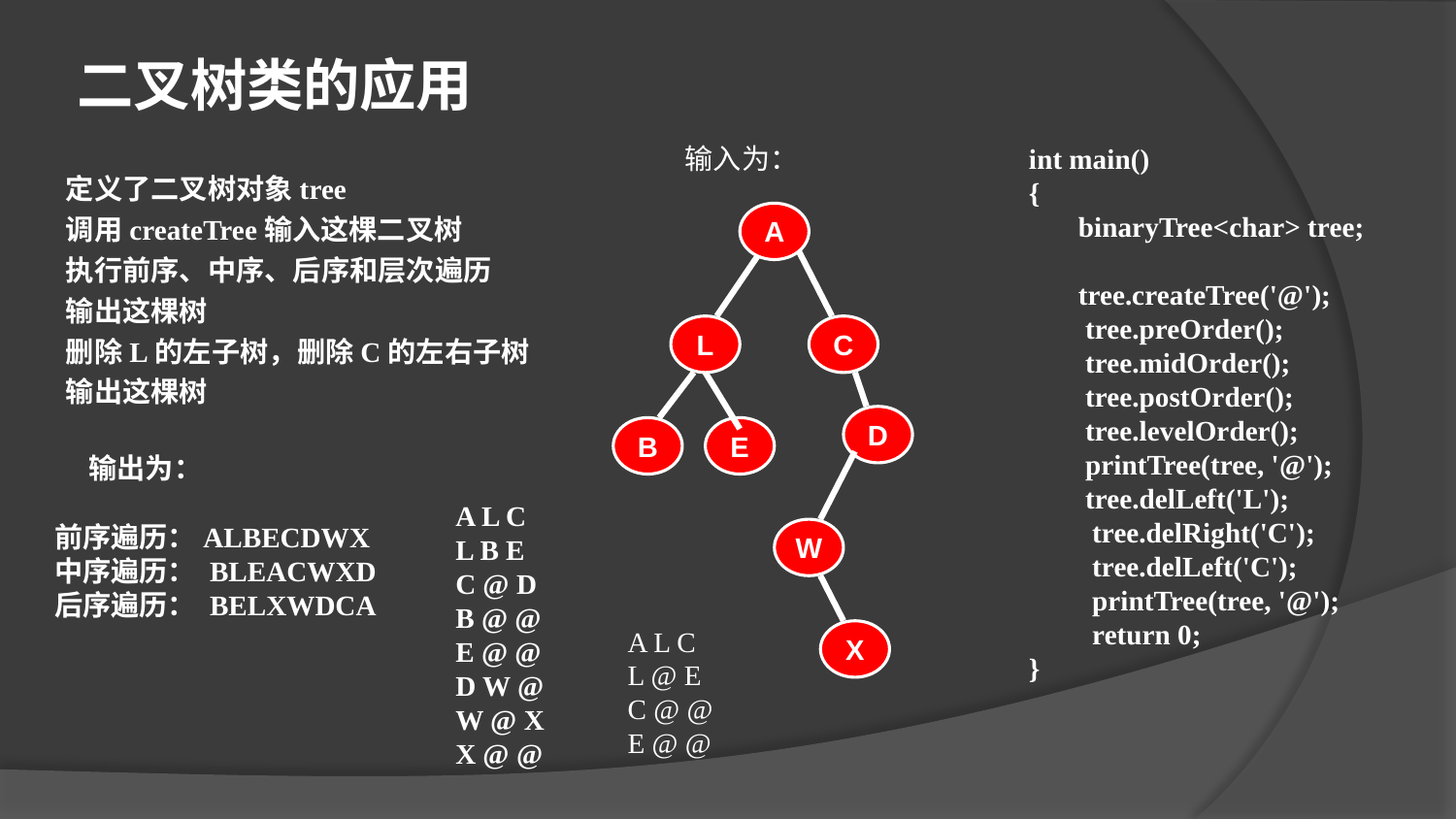

二叉树类的应用
输入为：
int main()
{
       binaryTree<char> tree;
       tree.createTree('@');
        tree.preOrder();
        tree.midOrder();
        tree.postOrder();
        tree.levelOrder();
        printTree(tree, '@');
        tree.delLeft('L');
         tree.delRight('C');
         tree.delLeft('C');
         printTree(tree, '@');
         return 0;
}
定义了二叉树对象tree
调用createTree输入这棵二叉树
执行前序、中序、后序和层次遍历
输出这棵树
删除L的左子树，删除C的左右子树
输出这棵树
A

L
C

D
B
E

W

X
输出为：
A L C
L B E
C @ D
B @ @
E @ @
D W @
W @ X
X @ @
前序遍历：ALBECDWX
中序遍历： BLEACWXD
后序遍历： BELXWDCA
A L C
L @ E
C @ @
E @ @